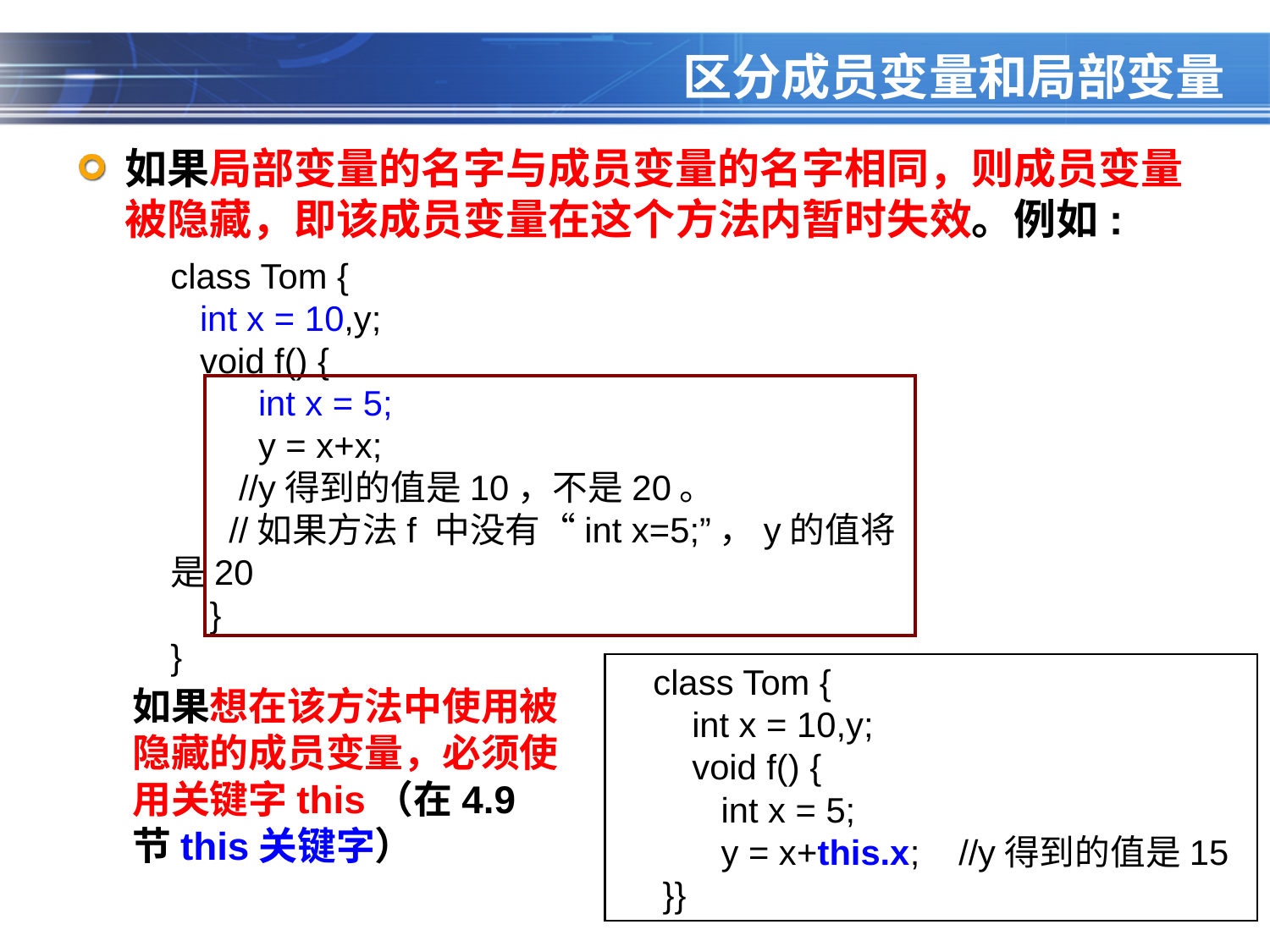

# 区分成员变量和局部变量
如果局部变量的名字与成员变量的名字相同，则成员变量被隐藏，即该成员变量在这个方法内暂时失效。例如:

class Tom {
   int x = 10,y;
   void f() {
         int x = 5;
         y = x+x;
       //y得到的值是10，不是20。
      //如果方法f 中没有“int x=5;”，y的值将是20
    }
}

class Tom {
    int x = 10,y;
    void f() {
       int x = 5;
       y = x+this.x;    //y得到的值是15
 }}
如果想在该方法中使用被隐藏的成员变量，必须使用关键字this（在4.9节this关键字）